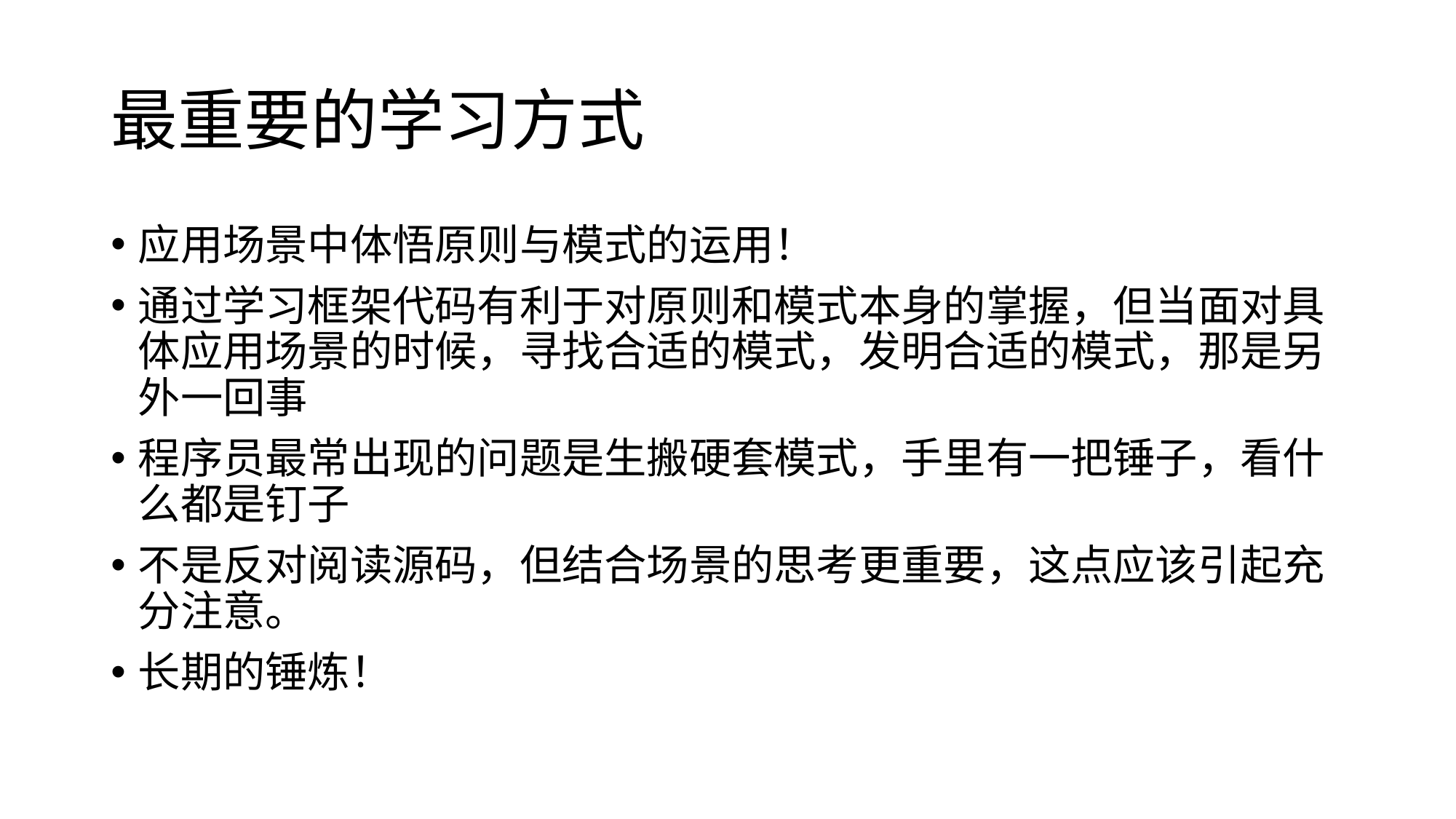

# 最重要的学习方式
应用场景中体悟原则与模式的运用！
通过学习框架代码有利于对原则和模式本身的掌握，但当面对具体应用场景的时候，寻找合适的模式，发明合适的模式，那是另外一回事
程序员最常出现的问题是生搬硬套模式，手里有一把锤子，看什么都是钉子
不是反对阅读源码，但结合场景的思考更重要，这点应该引起充分注意。
长期的锤炼！